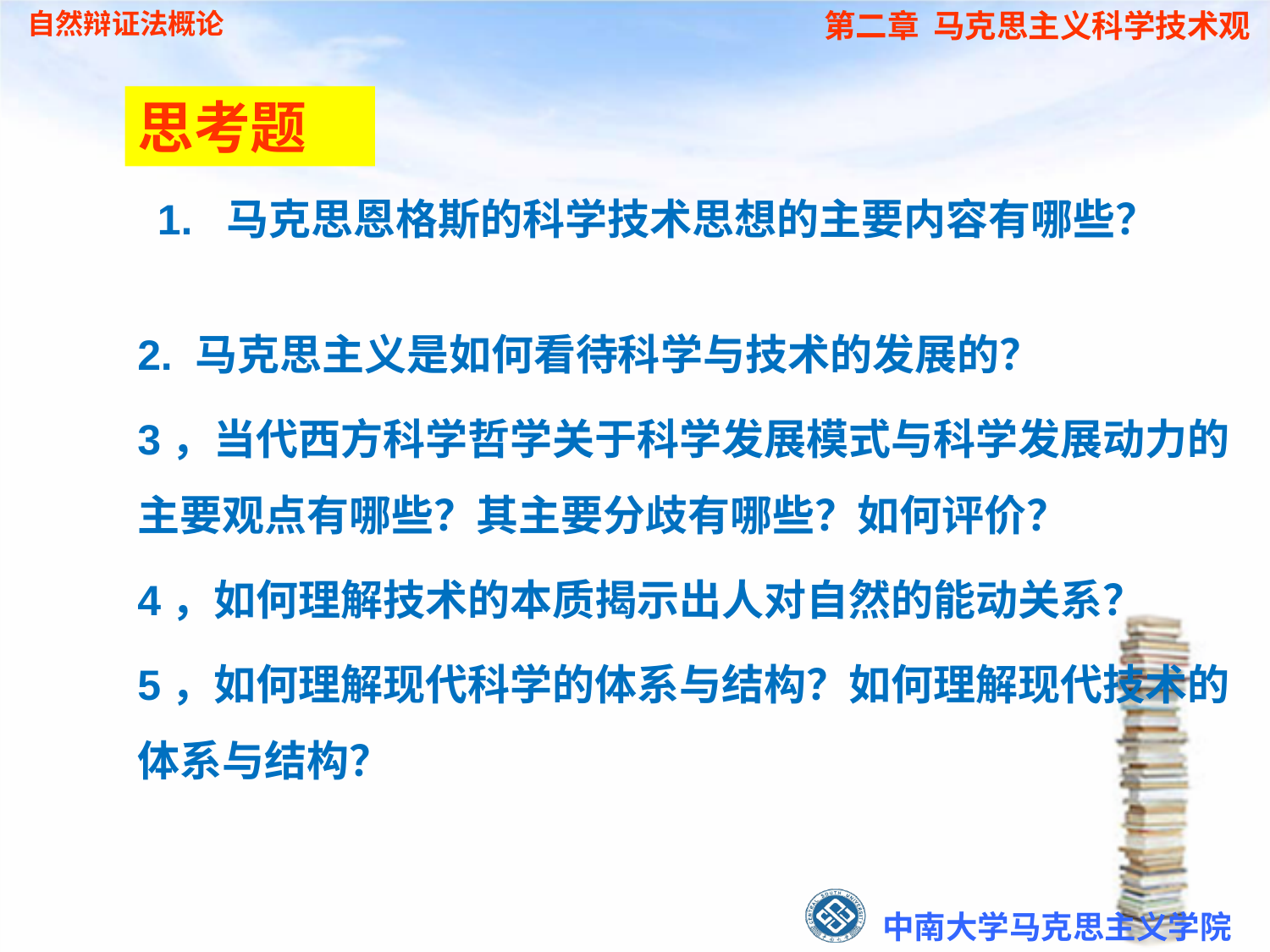

思考题
1.  马克思恩格斯的科学技术思想的主要内容有哪些？
2. 马克思主义是如何看待科学与技术的发展的？
3，当代西方科学哲学关于科学发展模式与科学发展动力的主要观点有哪些？其主要分歧有哪些？如何评价？
4，如何理解技术的本质揭示出人对自然的能动关系？
5，如何理解现代科学的体系与结构？如何理解现代技术的体系与结构？